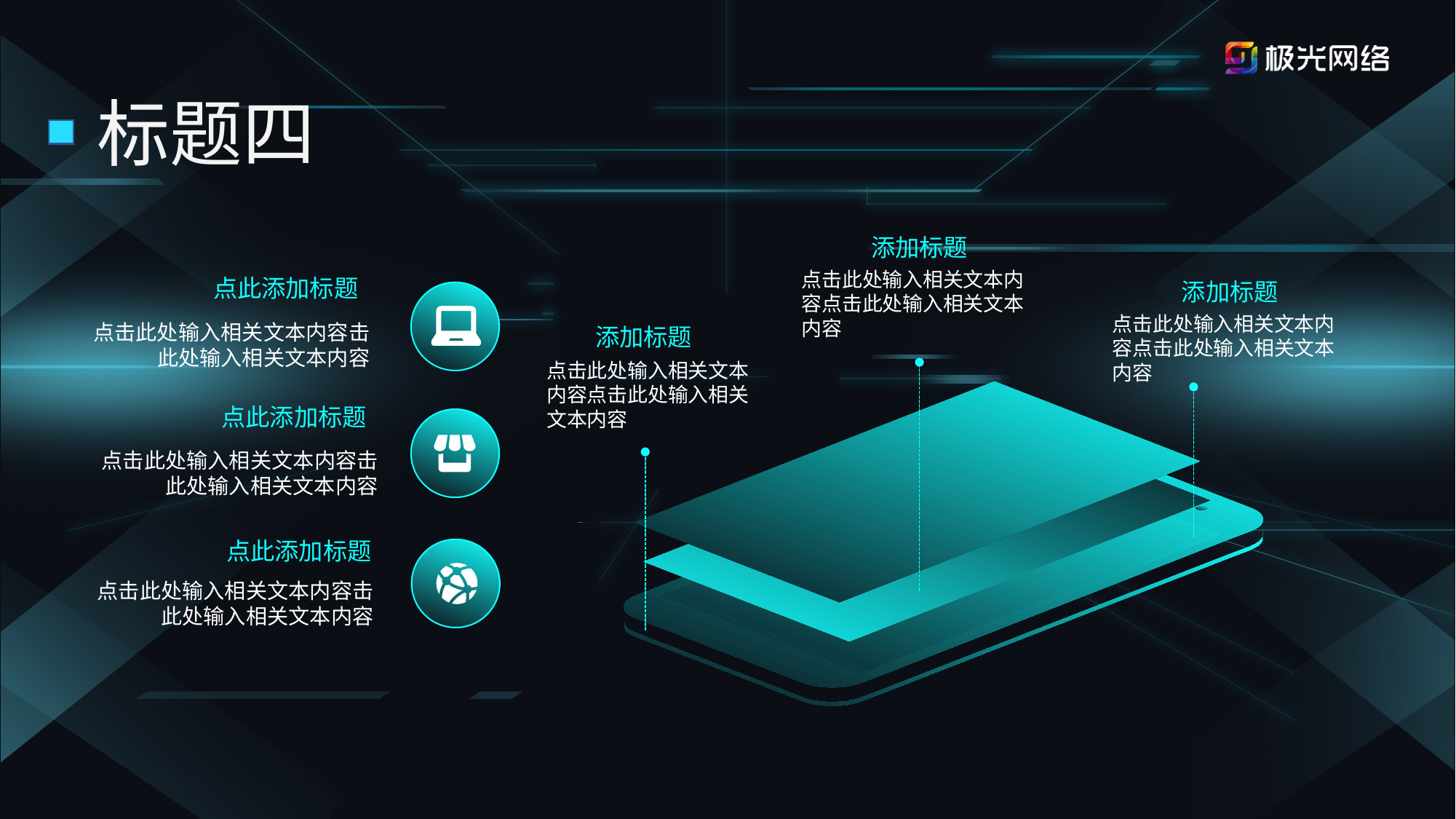

标题四

添加标题
点击此处输入相关文本内容点击此处输入相关文本内容
点此添加标题
添加标题

点击此处输入相关文本内容点击此处输入相关文本内容
点击此处输入相关文本内容击此处输入相关文本内容
添加标题
点击此处输入相关文本内容点击此处输入相关文本内容

点此添加标题

点击此处输入相关文本内容击此处输入相关文本内容
点此添加标题

点击此处输入相关文本内容击此处输入相关文本内容